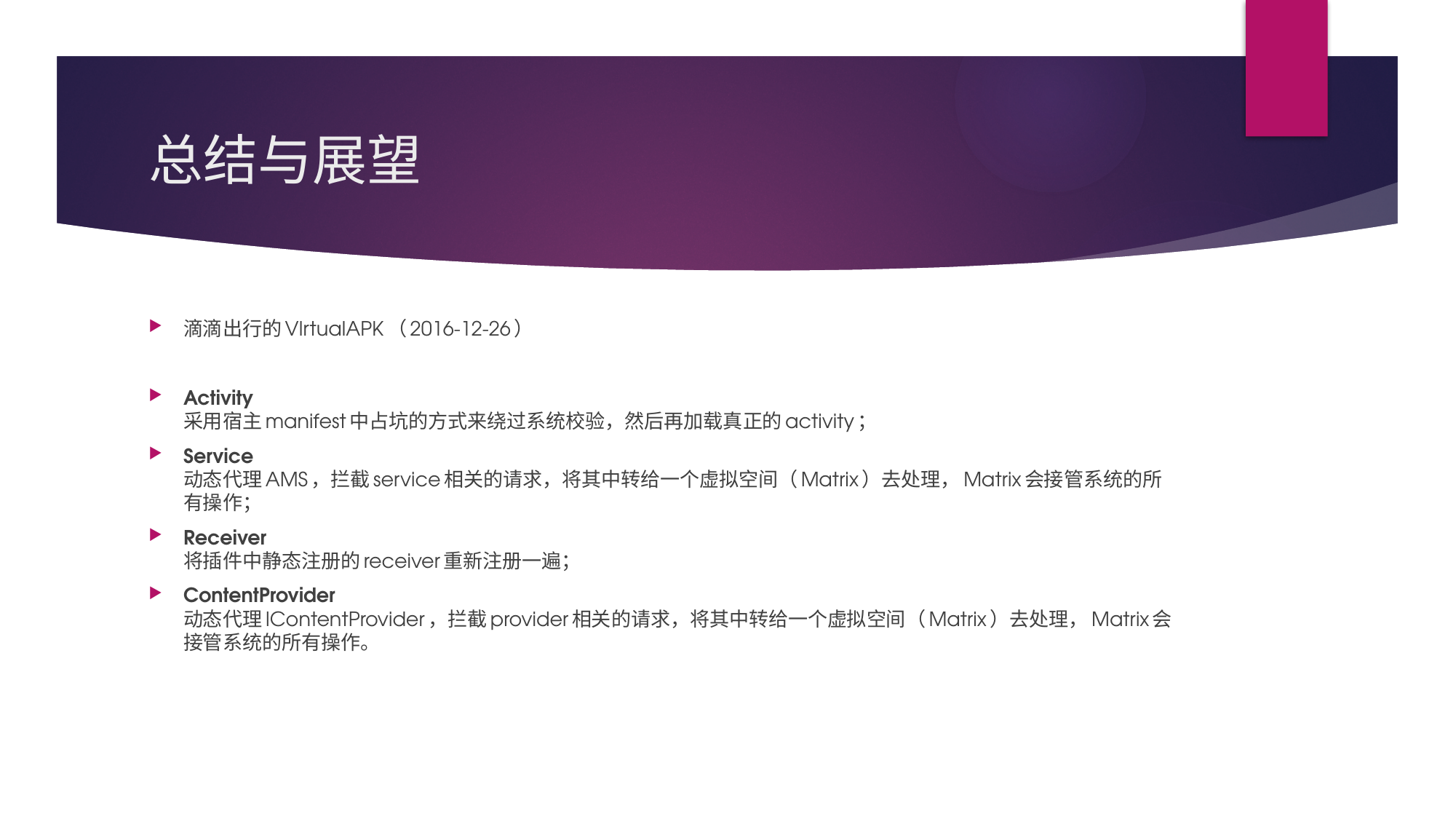

# 总结与展望
滴滴出行的VIrtualAPK（2016-12-26）

Activity 
采用宿主manifest中占坑的方式来绕过系统校验，然后再加载真正的activity；
Service 
动态代理AMS，拦截service相关的请求，将其中转给一个虚拟空间（Matrix）去处理，Matrix会接管系统的所有操作；
Receiver 
将插件中静态注册的receiver重新注册一遍；
ContentProvider 
动态代理IContentProvider，拦截provider相关的请求，将其中转给一个虚拟空间（Matrix）去处理，Matrix会接管系统的所有操作。